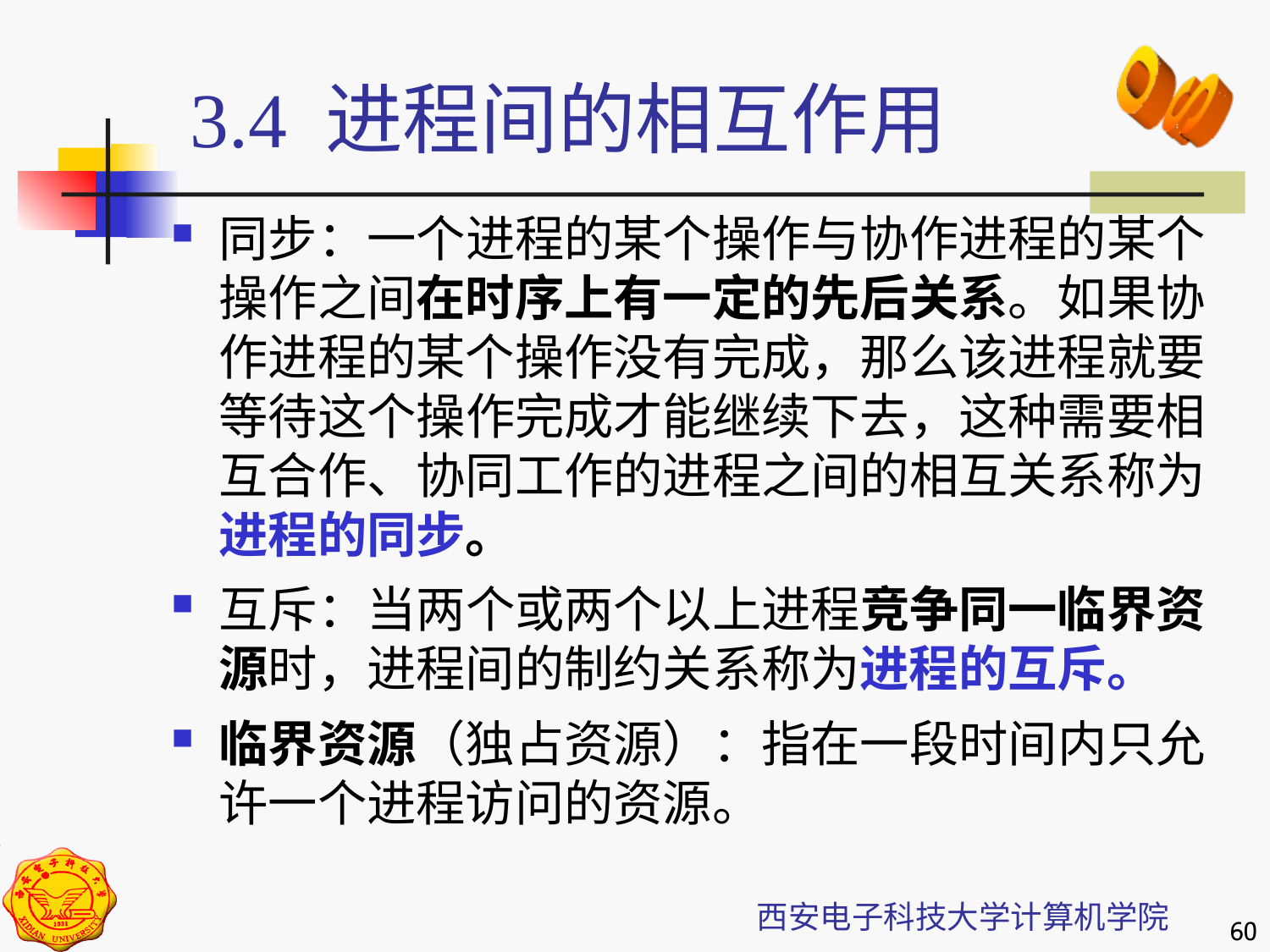

3.4 进程间的相互作用
同步：一个进程的某个操作与协作进程的某个操作之间在时序上有一定的先后关系。如果协作进程的某个操作没有完成，那么该进程就要等待这个操作完成才能继续下去，这种需要相互合作、协同工作的进程之间的相互关系称为进程的同步。
互斥：当两个或两个以上进程竞争同一临界资源时，进程间的制约关系称为进程的互斥。
临界资源（独占资源）：指在一段时间内只允许一个进程访问的资源。
60